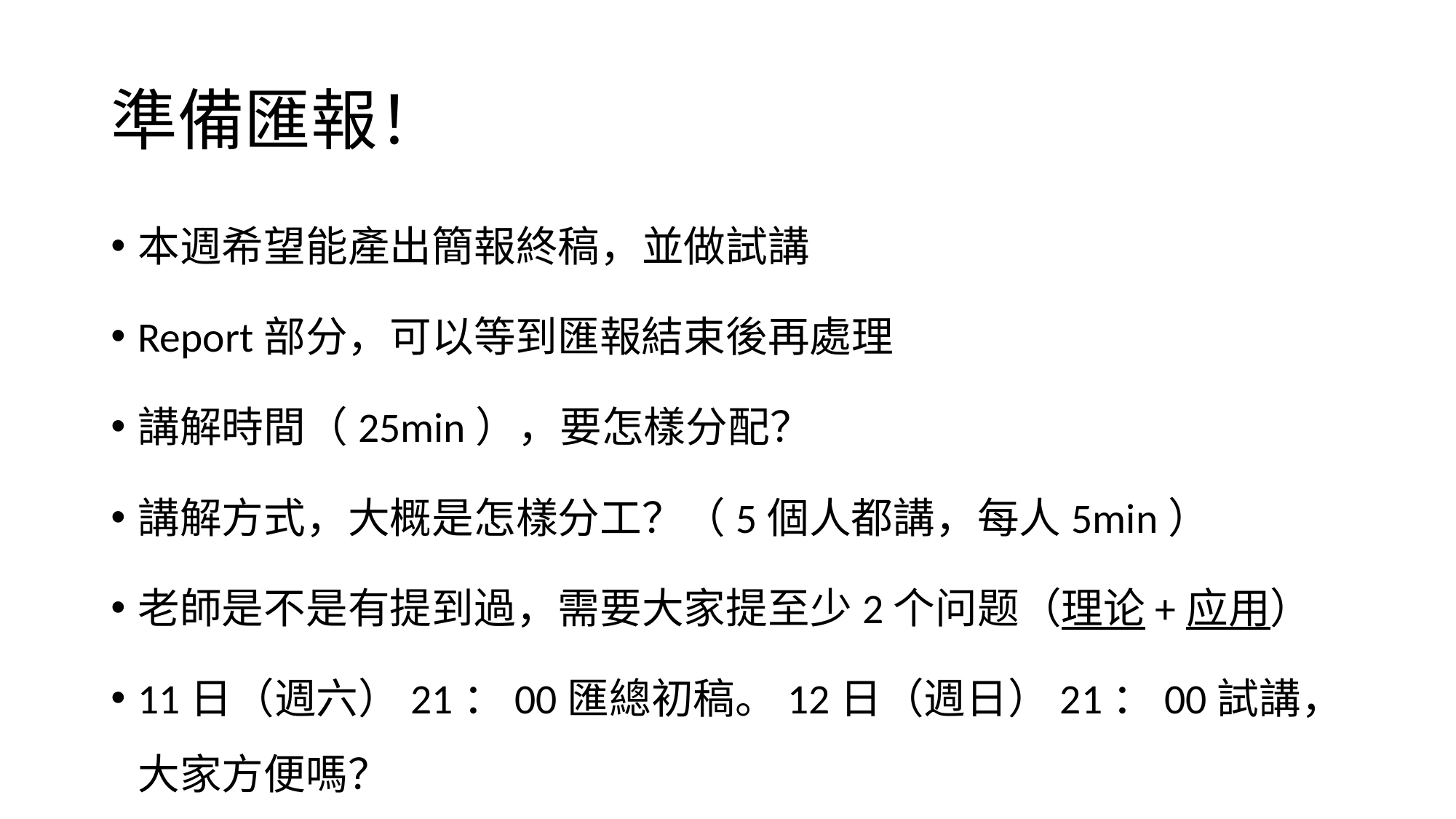

# 準備匯報！
本週希望能產出簡報終稿，並做試講
Report部分，可以等到匯報結束後再處理
講解時間（25min），要怎樣分配？
講解方式，大概是怎樣分工？（5個人都講，每人5min）
老師是不是有提到過，需要大家提至少2个问题（理论+应用）
11日（週六）21：00匯總初稿。12日（週日）21：00試講，大家方便嗎？